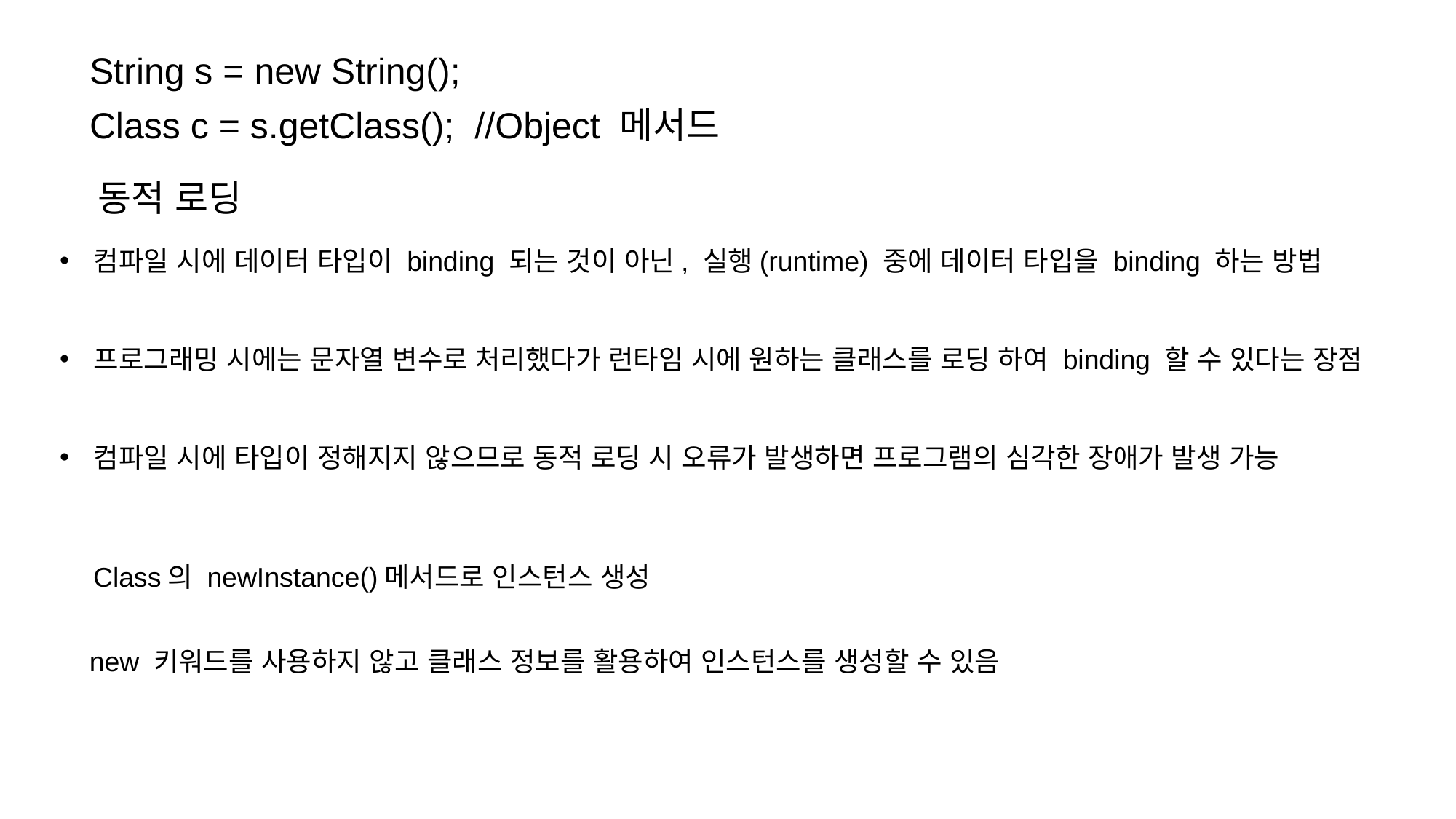

String s = new String();
Class c = s.getClass();  //Object 메서드
동적 로딩
컴파일 시에 데이터 타입이 binding 되는 것이 아닌, 실행(runtime) 중에 데이터 타입을 binding 하는 방법

프로그래밍 시에는 문자열 변수로 처리했다가 런타임 시에 원하는 클래스를 로딩 하여 binding 할 수 있다는 장점

컴파일 시에 타입이 정해지지 않으므로 동적 로딩 시 오류가 발생하면 프로그램의 심각한 장애가 발생 가능
Class의 newInstance()메서드로 인스턴스 생성
new 키워드를 사용하지 않고 클래스 정보를 활용하여 인스턴스를 생성할 수 있음